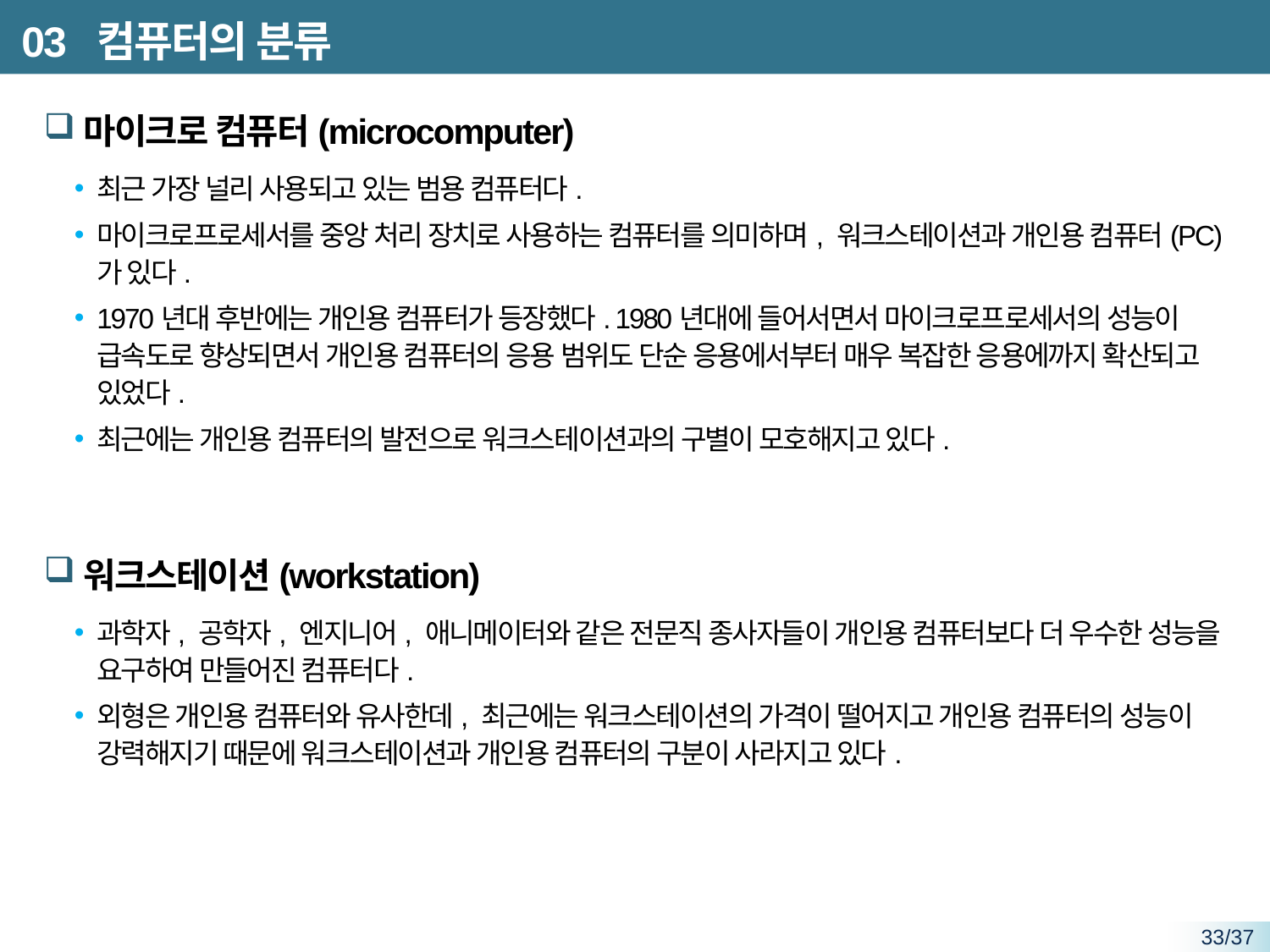

# 03  컴퓨터의 분류
마이크로 컴퓨터(microcomputer)
최근 가장 널리 사용되고 있는 범용 컴퓨터다.
마이크로프로세서를 중앙 처리 장치로 사용하는 컴퓨터를 의미하며, 워크스테이션과 개인용 컴퓨터(PC)가 있다.
1970년대 후반에는 개인용 컴퓨터가 등장했다. 1980년대에 들어서면서 마이크로프로세서의 성능이 급속도로 향상되면서 개인용 컴퓨터의 응용 범위도 단순 응용에서부터 매우 복잡한 응용에까지 확산되고 있었다.
최근에는 개인용 컴퓨터의 발전으로 워크스테이션과의 구별이 모호해지고 있다.

워크스테이션(workstation)
과학자, 공학자, 엔지니어, 애니메이터와 같은 전문직 종사자들이 개인용 컴퓨터보다 더 우수한 성능을 요구하여 만들어진 컴퓨터다.
외형은 개인용 컴퓨터와 유사한데, 최근에는 워크스테이션의 가격이 떨어지고 개인용 컴퓨터의 성능이 강력해지기 때문에 워크스테이션과 개인용 컴퓨터의 구분이 사라지고 있다.